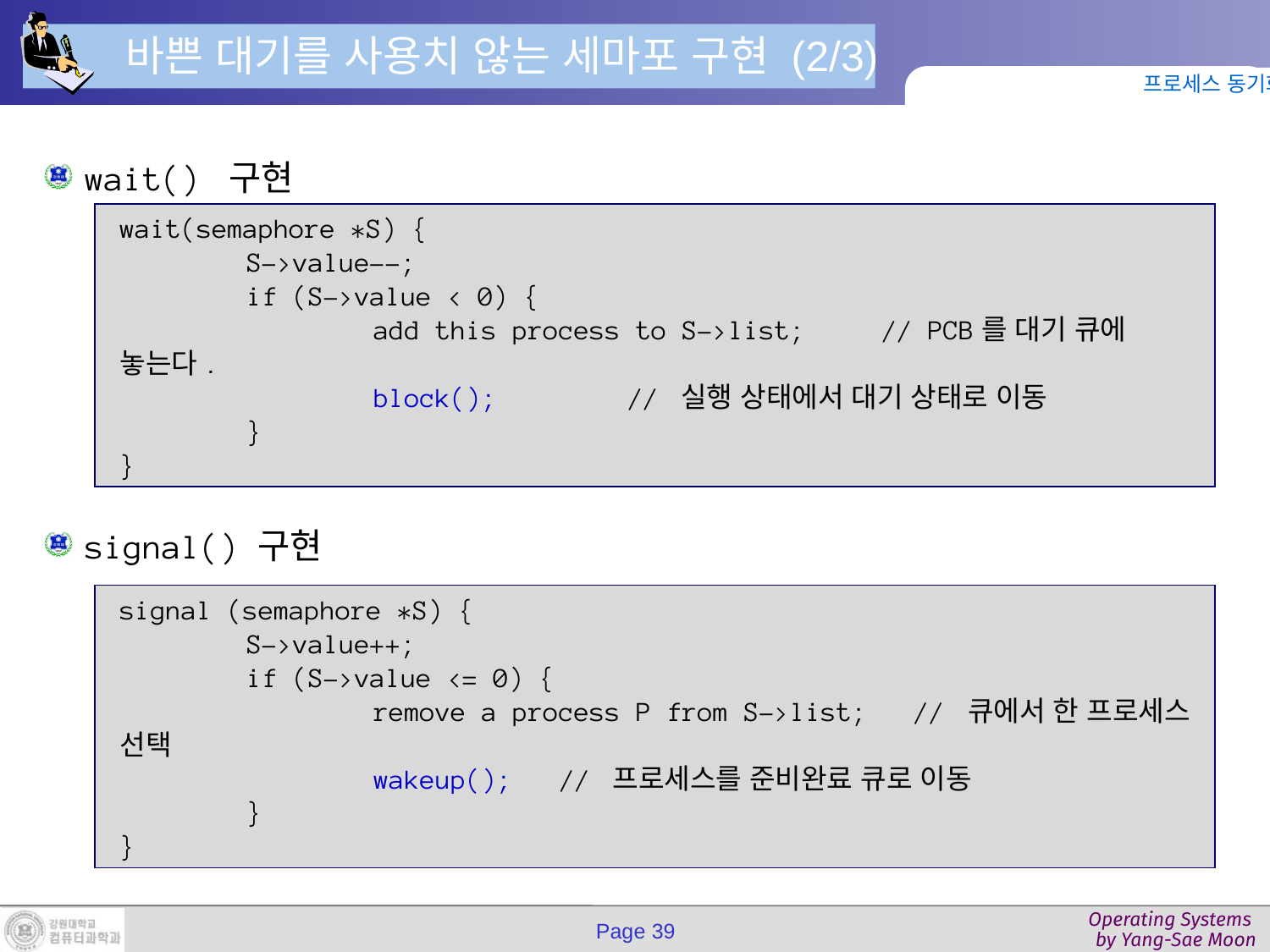

바쁜 대기를 사용치 않는 세마포 구현 (2/3)
프로세스 동기화
wait() 구현

signal() 구현

wait(semaphore *S) {
	S->value--;
	if (S->value < 0) {
		add this process to S->list;	// PCB를 대기 큐에 놓는다.
		block();		// 실행 상태에서 대기 상태로 이동
	}
}
signal (semaphore *S) {
	S->value++;
	if (S->value <= 0) {
		remove a process P from S->list;   // 큐에서 한 프로세스 선택
		wakeup();   // 프로세스를 준비완료 큐로 이동
	}
}
Page 39